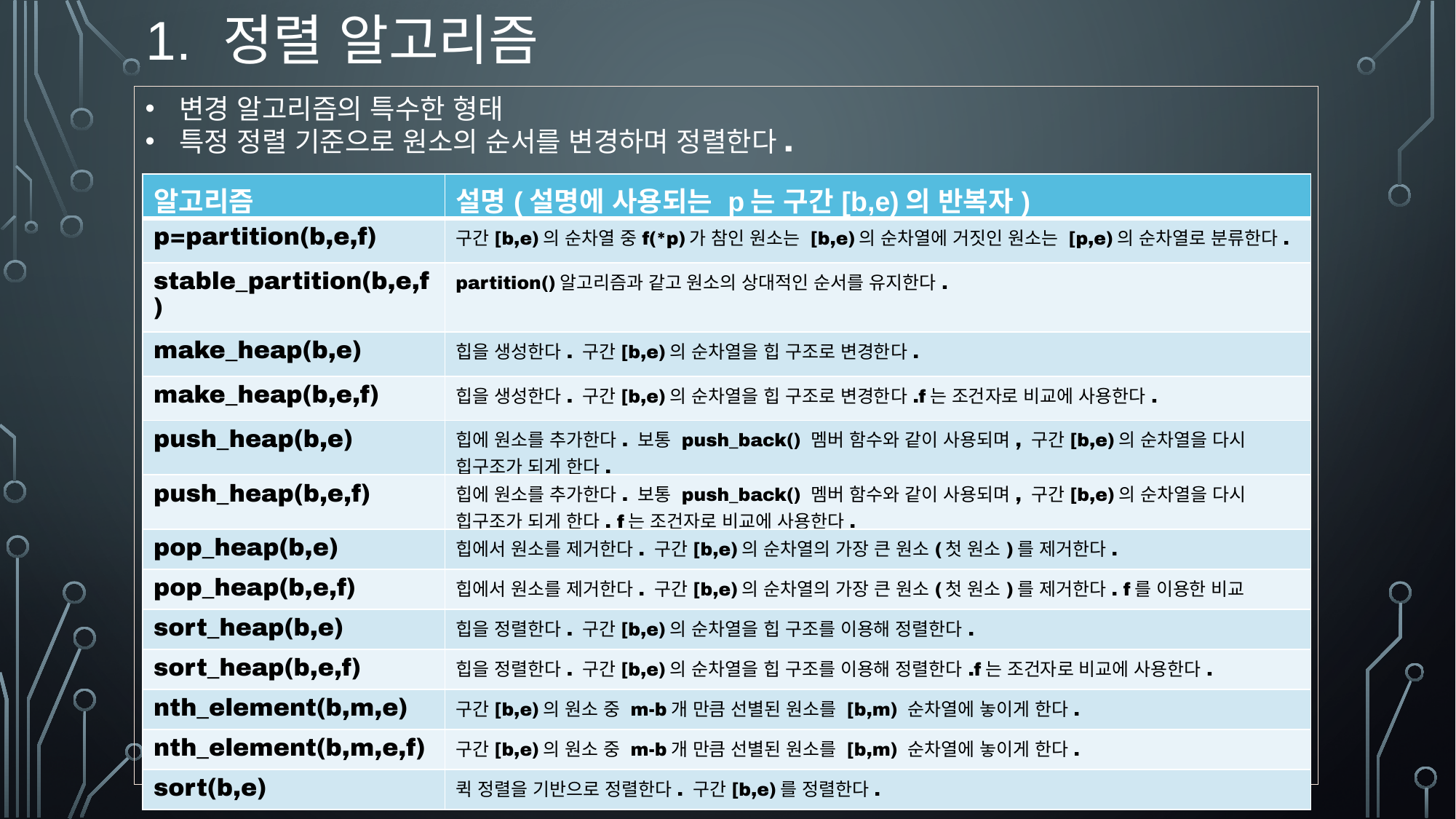

# 1. 정렬 알고리즘
변경 알고리즘의 특수한 형태
특정 정렬 기준으로 원소의 순서를 변경하며 정렬한다.

| 알고리즘 | 설명(설명에 사용되는 p는 구간[b,e)의 반복자) |
| --- | --- |
| p=partition(b,e,f) | 구간[b,e)의 순차열 중f(\*p)가 참인 원소는 [b,e)의 순차열에 거짓인 원소는 [p,e)의 순차열로 분류한다. |
| stable\_partition(b,e,f) | partition()알고리즘과 같고 원소의 상대적인 순서를 유지한다. |
| make\_heap(b,e) | 힙을 생성한다. 구간[b,e)의 순차열을 힙 구조로 변경한다. |
| make\_heap(b,e,f) | 힙을 생성한다. 구간[b,e)의 순차열을 힙 구조로 변경한다.f는 조건자로 비교에 사용한다. |
| push\_heap(b,e) | 힙에 원소를 추가한다. 보통 push\_back() 멤버 함수와 같이 사용되며, 구간[b,e)의 순차열을 다시 힙구조가 되게 한다. |
| push\_heap(b,e,f) | 힙에 원소를 추가한다. 보통 push\_back() 멤버 함수와 같이 사용되며, 구간[b,e)의 순차열을 다시 힙구조가 되게 한다. f는 조건자로 비교에 사용한다. |
| pop\_heap(b,e) | 힙에서 원소를 제거한다. 구간[b,e)의 순차열의 가장 큰 원소(첫 원소)를 제거한다. |
| pop\_heap(b,e,f) | 힙에서 원소를 제거한다. 구간[b,e)의 순차열의 가장 큰 원소(첫 원소)를 제거한다. f를 이용한 비교 |
| sort\_heap(b,e) | 힙을 정렬한다. 구간[b,e)의 순차열을 힙 구조를 이용해 정렬한다. |
| sort\_heap(b,e,f) | 힙을 정렬한다. 구간[b,e)의 순차열을 힙 구조를 이용해 정렬한다.f는 조건자로 비교에 사용한다. |
| nth\_element(b,m,e) | 구간[b,e)의 원소 중 m-b개 만큼 선별된 원소를 [b,m) 순차열에 놓이게 한다. |
| nth\_element(b,m,e,f) | 구간[b,e)의 원소 중 m-b개 만큼 선별된 원소를 [b,m) 순차열에 놓이게 한다. |
| sort(b,e) | 퀵 정렬을 기반으로 정렬한다. 구간[b,e)를 정렬한다. |